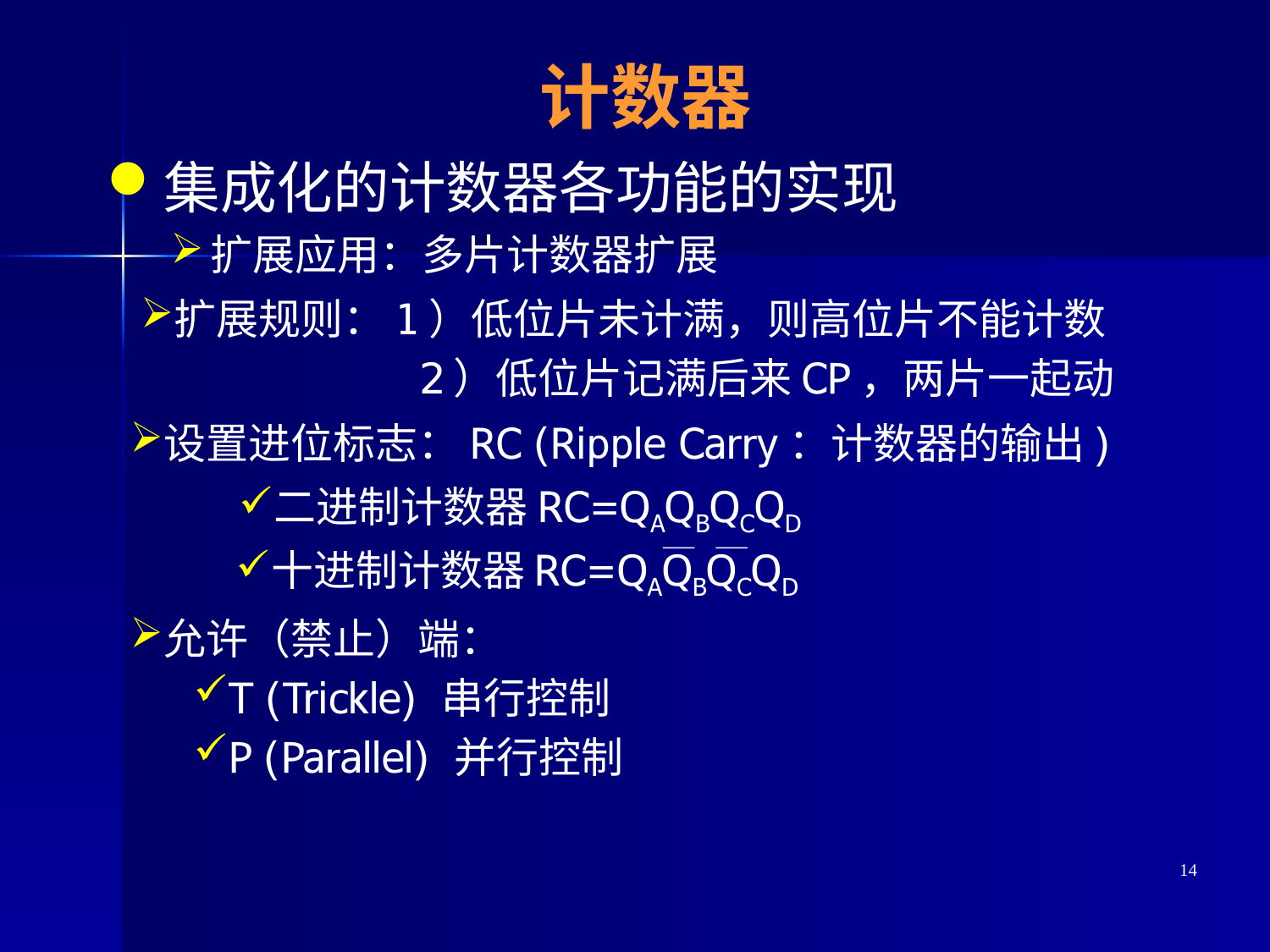

# 计数器
集成化的计数器各功能的实现
扩展应用：多片计数器扩展

扩展规则：1）低位片未计满，则高位片不能计数
                   2）低位片记满后来CP，两片一起动
设置进位标志：RC (Ripple Carry：计数器的输出)
二进制计数器RC=QAQBQCQD
十进制计数器RC=QAQBQCQD

允许（禁止）端：
T (Trickle) 串行控制
P (Parallel) 并行控制
14